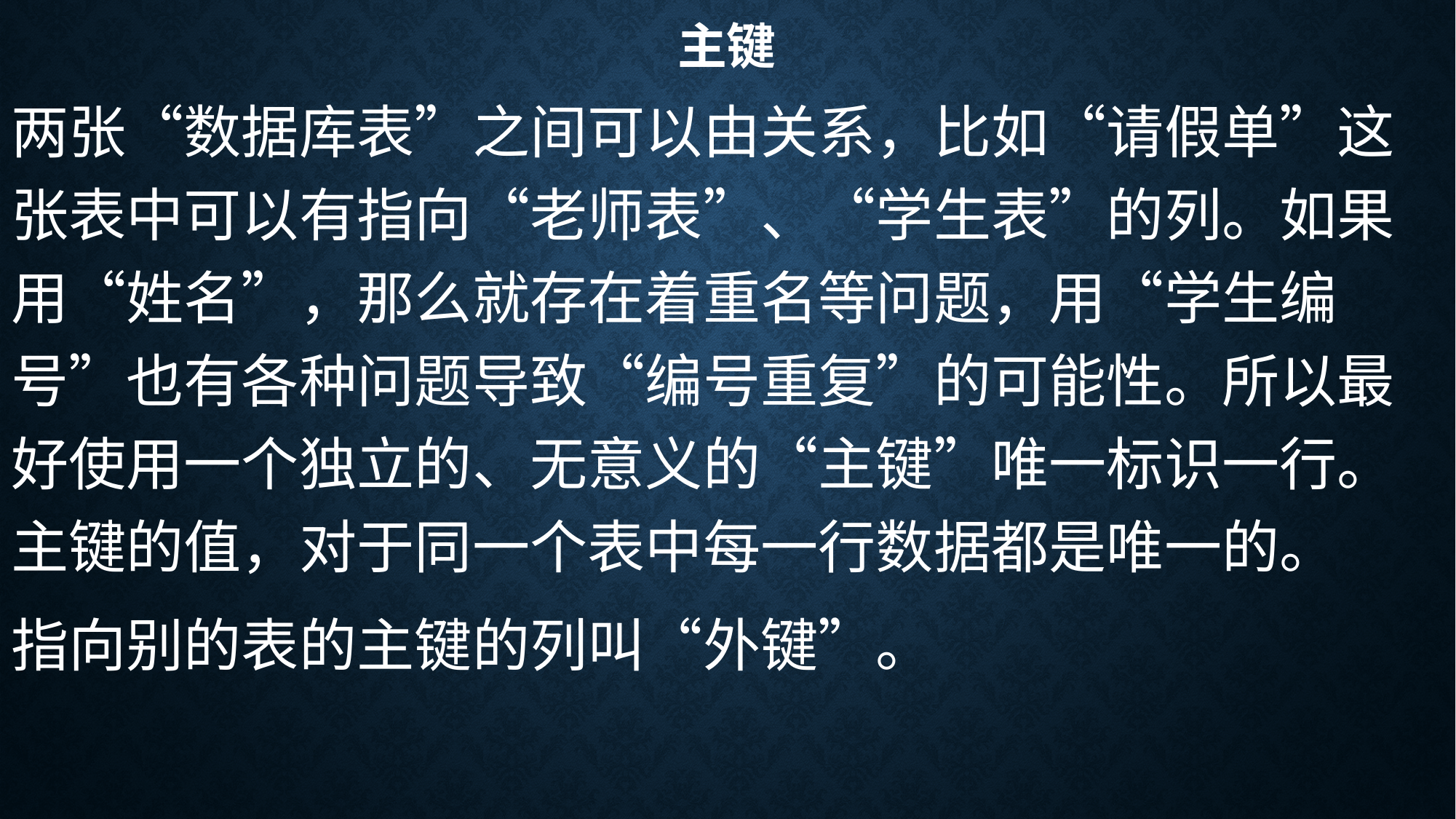

# 主键
两张“数据库表”之间可以由关系，比如“请假单”这张表中可以有指向“老师表”、“学生表”的列。如果用“姓名”，那么就存在着重名等问题，用“学生编号”也有各种问题导致“编号重复”的可能性。所以最好使用一个独立的、无意义的“主键”唯一标识一行。主键的值，对于同一个表中每一行数据都是唯一的。
指向别的表的主键的列叫“外键”。